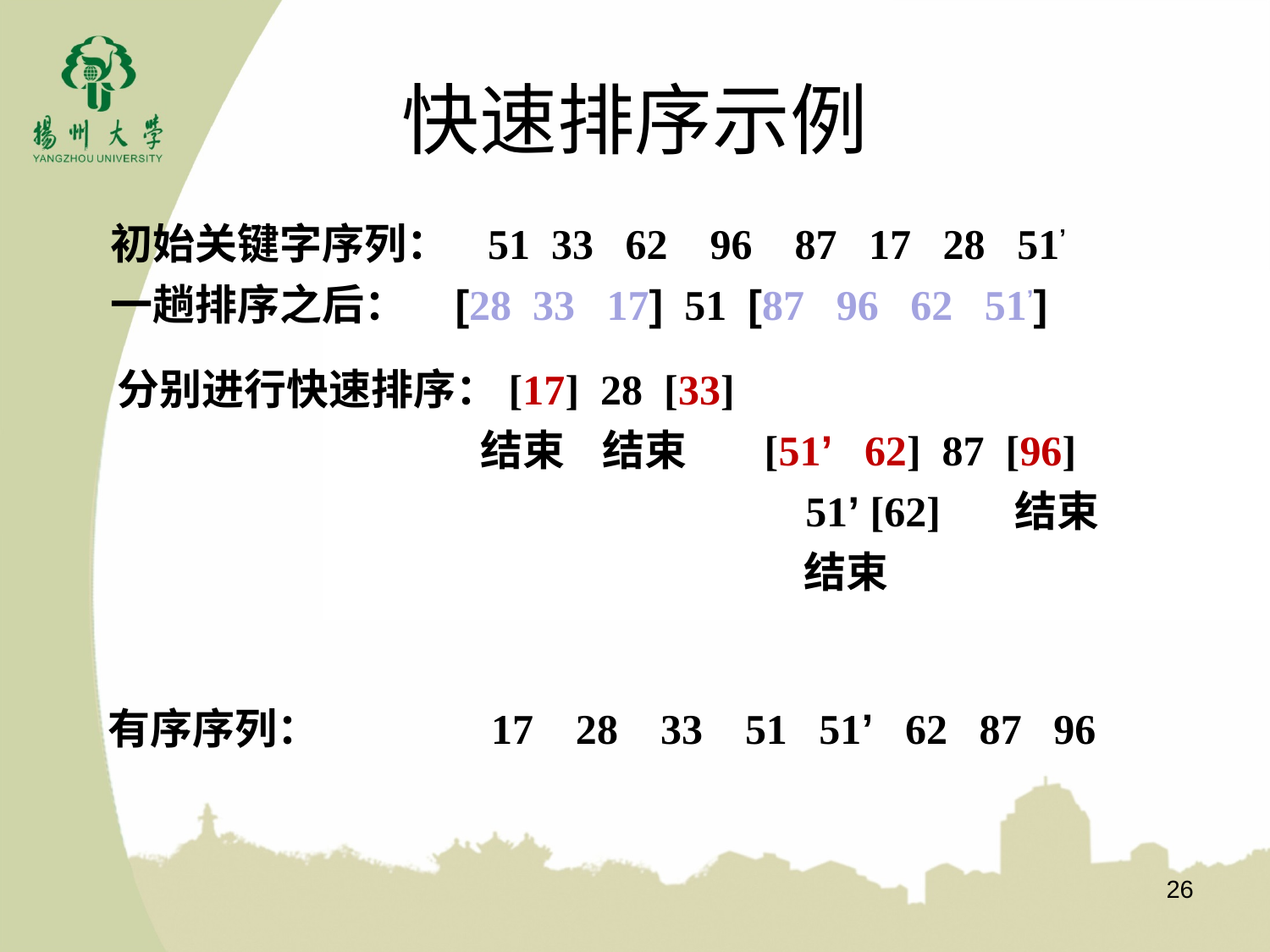

# 快速排序示例
初始关键字序列：   51  33   62    96    87   17   28   51’
一趟排序之后：    [28  33   17]  51  [87   96   62   51’]
分别进行快速排序：[17]  28  [33]
                                     结束    结束       [51’   62]  87  [96]
                                                                 51’ [62]      结束
                                                                       结束

有序序列：                 17    28    33    51   51’   62   87   96

26